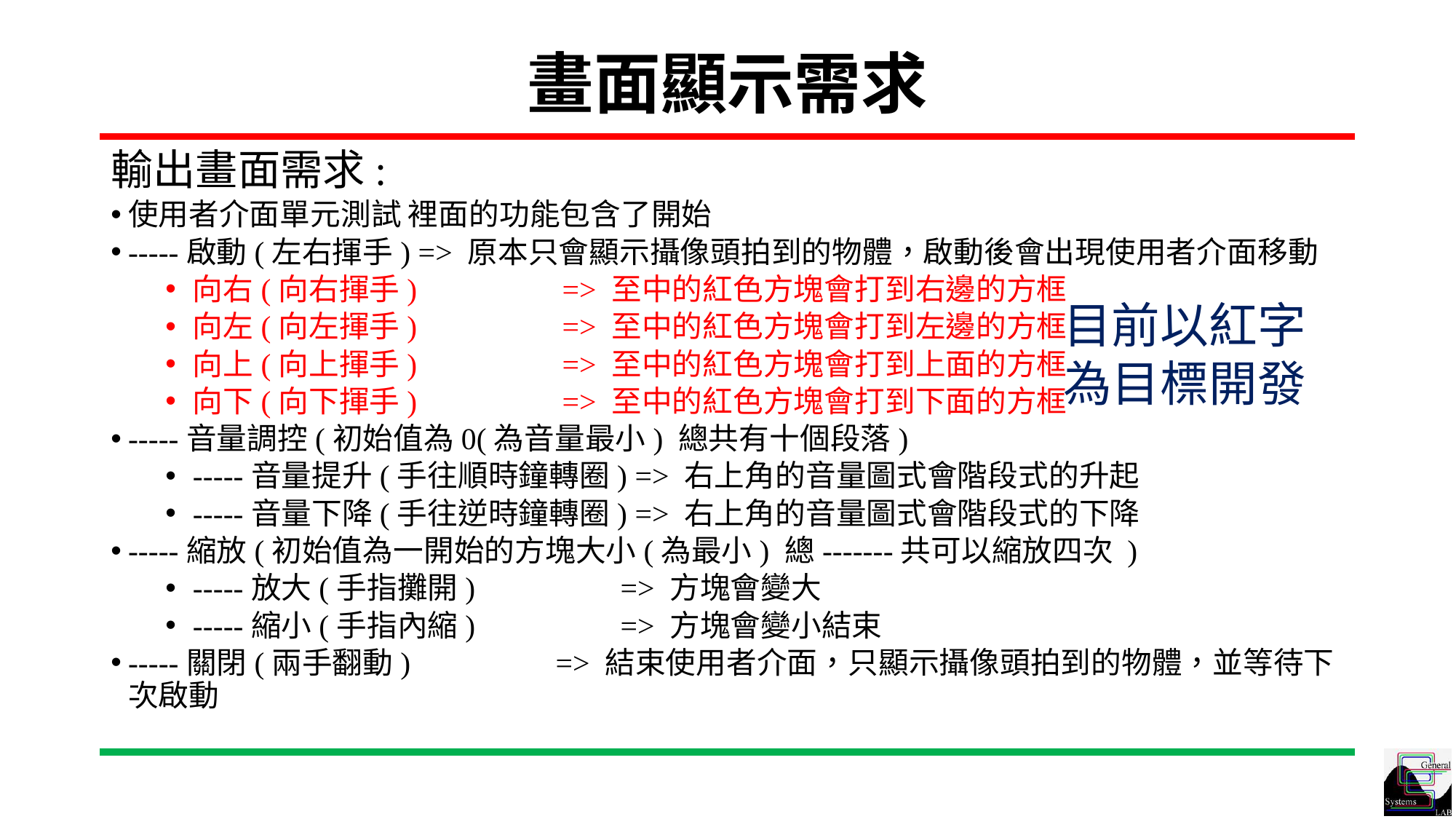

# 畫面顯示需求
輸出畫面需求:
使用者介面單元測試 裡面的功能包含了開始
-----啟動(左右揮手) => 原本只會顯示攝像頭拍到的物體，啟動後會出現使用者介面移動
向右(向右揮手)                   => 至中的紅色方塊會打到右邊的方框
向左(向左揮手)                   => 至中的紅色方塊會打到左邊的方框
向上(向上揮手)                   => 至中的紅色方塊會打到上面的方框
向下(向下揮手)                   => 至中的紅色方塊會打到下面的方框
-----音量調控(初始值為0(為音量最小) 總共有十個段落)
-----音量提升(手往順時鐘轉圈) => 右上角的音量圖式會階段式的升起
-----音量下降(手往逆時鐘轉圈) => 右上角的音量圖式會階段式的下降
-----縮放(初始值為一開始的方塊大小(為最小) 總-------共可以縮放四次 )
-----放大(手指攤開)                   => 方塊會變大
-----縮小(手指內縮)                   => 方塊會變小結束
-----關閉(兩手翻動)                   => 結束使用者介面，只顯示攝像頭拍到的物體，並等待下次啟動

目前以紅字為目標開發